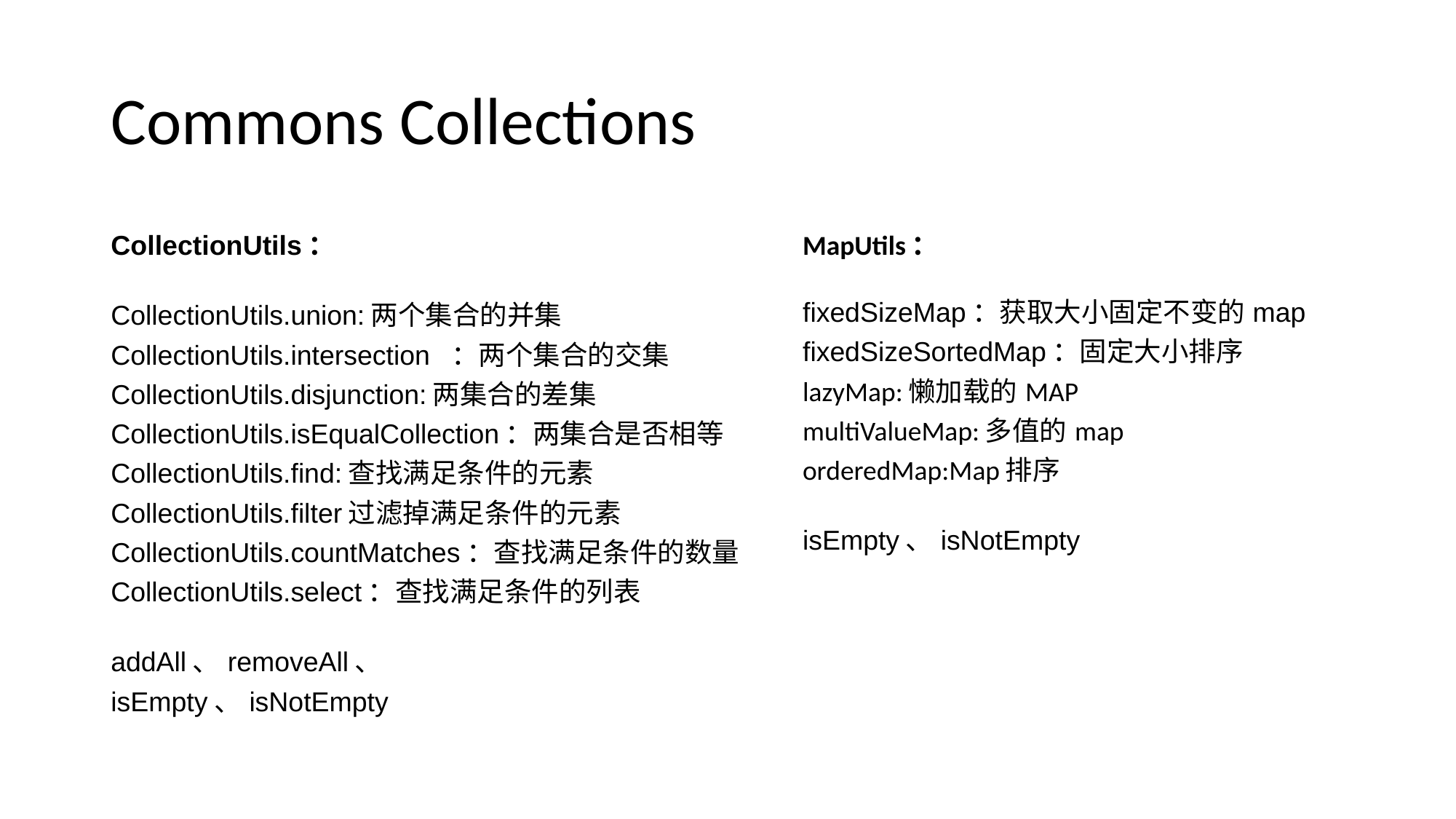

# Commons Collections
| CollectionUtils： CollectionUtils.union:两个集合的并集 CollectionUtils.intersection ：两个集合的交集 CollectionUtils.disjunction:两集合的差集 CollectionUtils.isEqualCollection：两集合是否相等 CollectionUtils.find:查找满足条件的元素 CollectionUtils.filter过滤掉满足条件的元素 CollectionUtils.countMatches：查找满足条件的数量 CollectionUtils.select：查找满足条件的列表 addAll、removeAll、 isEmpty、isNotEmpty | MapUtils： fixedSizeMap：获取大小固定不变的map fixedSizeSortedMap：固定大小排序 lazyMap:懒加载的MAP multiValueMap:多值的map orderedMap:Map排序 isEmpty、isNotEmpty |
| --- | --- |